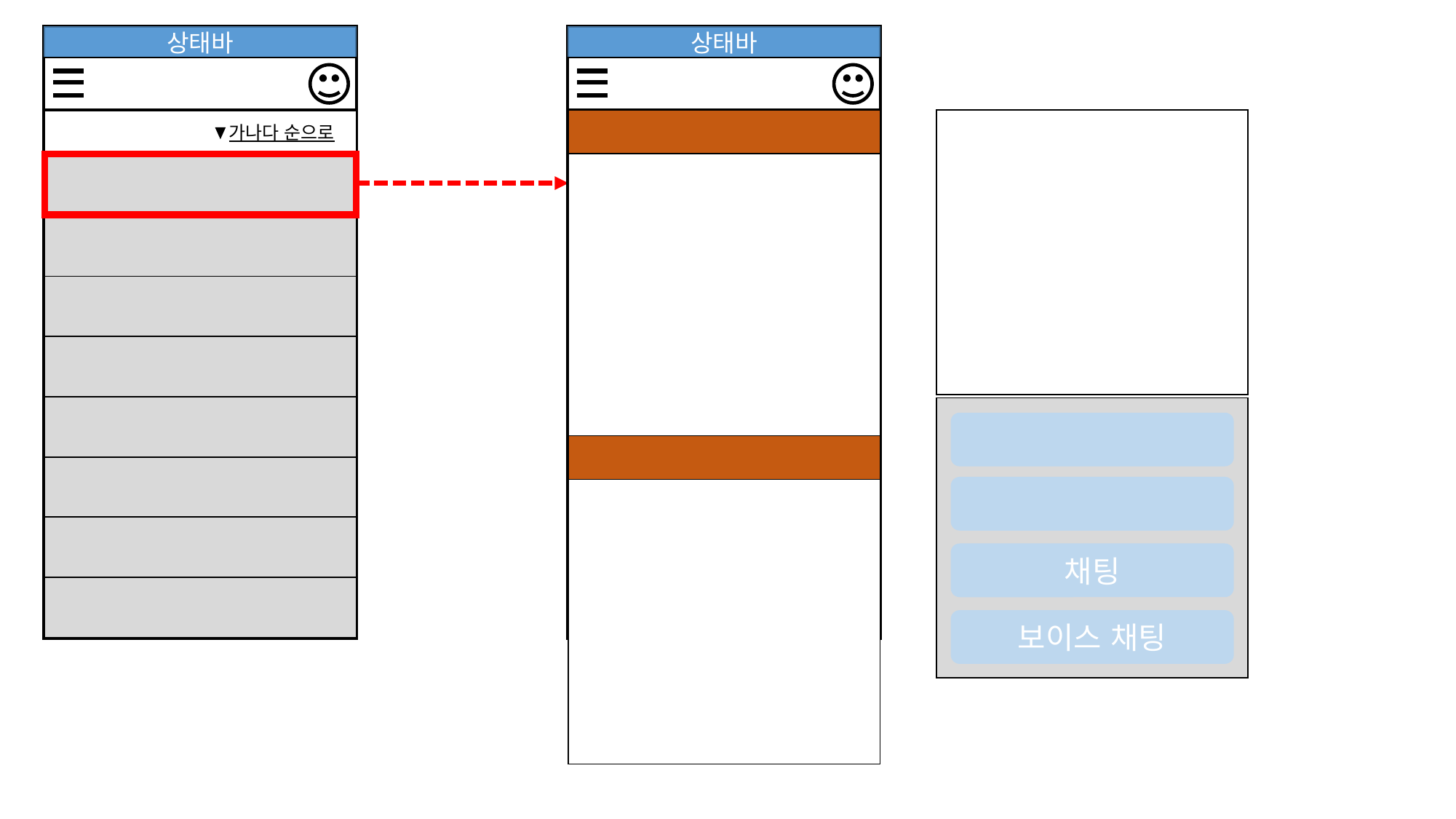

상태바

상태바

|  |
| --- |
|  |
| --- |
|  |
| --- |
가나다 순으로

|  |
| --- |

|  |
| --- |
|  |
|  |
|  |
|  |
|  |
|  |
|  |
|  |
| --- |

|  |
| --- |

|  |
| --- |
채팅
보이스 채팅